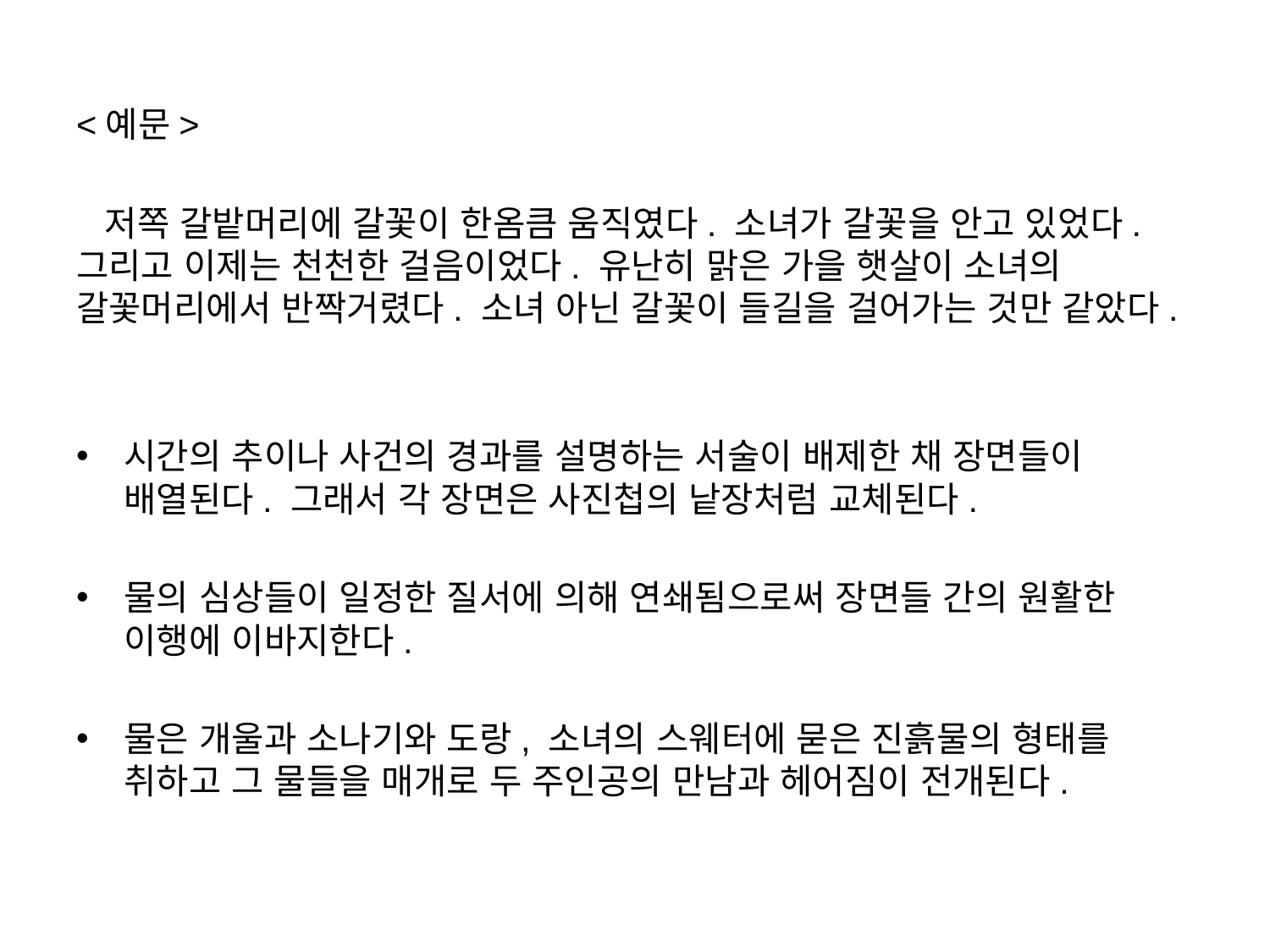

<예문>

  저쪽 갈밭머리에 갈꽃이 한옴큼 움직였다. 소녀가 갈꽃을 안고 있었다. 그리고 이제는 천천한 걸음이었다. 유난히 맑은 가을 햇살이 소녀의 갈꽃머리에서 반짝거렸다. 소녀 아닌 갈꽃이 들길을 걸어가는 것만 같았다.

시간의 추이나 사건의 경과를 설명하는 서술이 배제한 채 장면들이 배열된다. 그래서 각 장면은 사진첩의 낱장처럼 교체된다.

물의 심상들이 일정한 질서에 의해 연쇄됨으로써 장면들 간의 원활한 이행에 이바지한다.

물은 개울과 소나기와 도랑, 소녀의 스웨터에 묻은 진흙물의 형태를 취하고 그 물들을 매개로 두 주인공의 만남과 헤어짐이 전개된다.